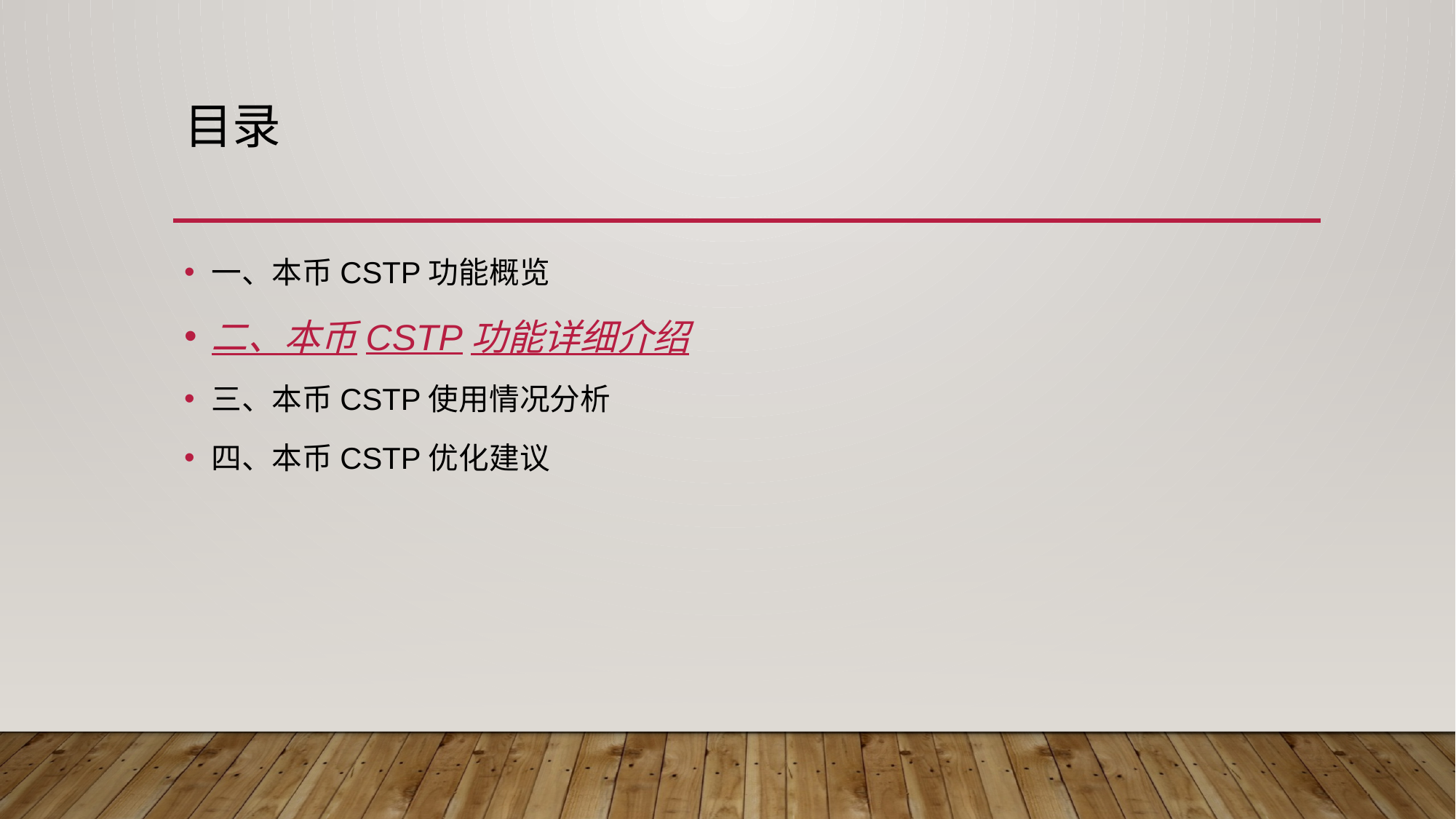

# 目录
一、本币CSTP功能概览
二、本币CSTP功能详细介绍
三、本币CSTP使用情况分析
四、本币CSTP优化建议